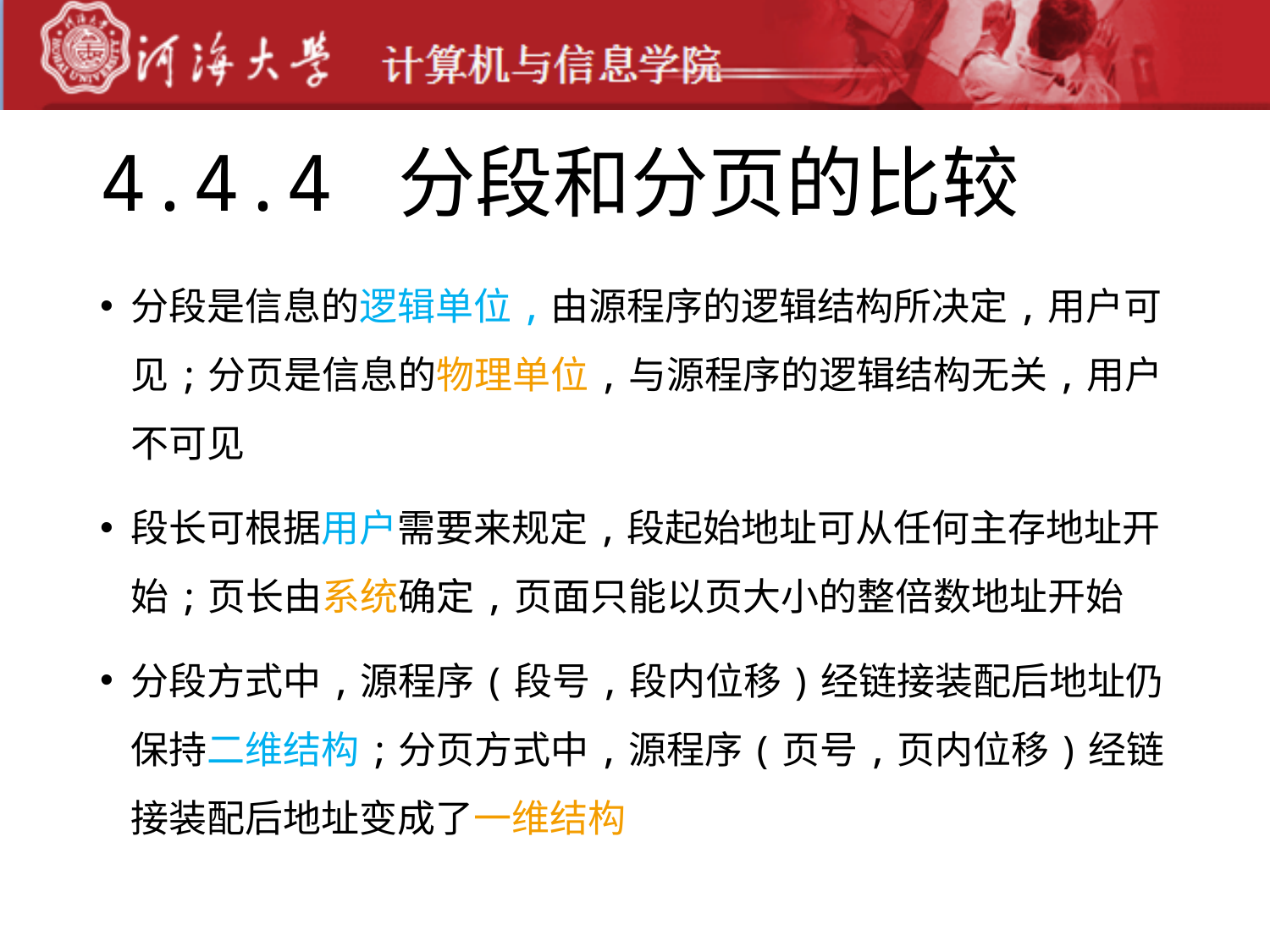

# 4.4.4 分段和分页的比较
分段是信息的逻辑单位,由源程序的逻辑结构所决定,用户可见;分页是信息的物理单位,与源程序的逻辑结构无关,用户不可见
段长可根据用户需要来规定,段起始地址可从任何主存地址开始;页长由系统确定,页面只能以页大小的整倍数地址开始
分段方式中,源程序(段号,段内位移)经链接装配后地址仍保持二维结构;分页方式中,源程序(页号,页内位移)经链接装配后地址变成了一维结构